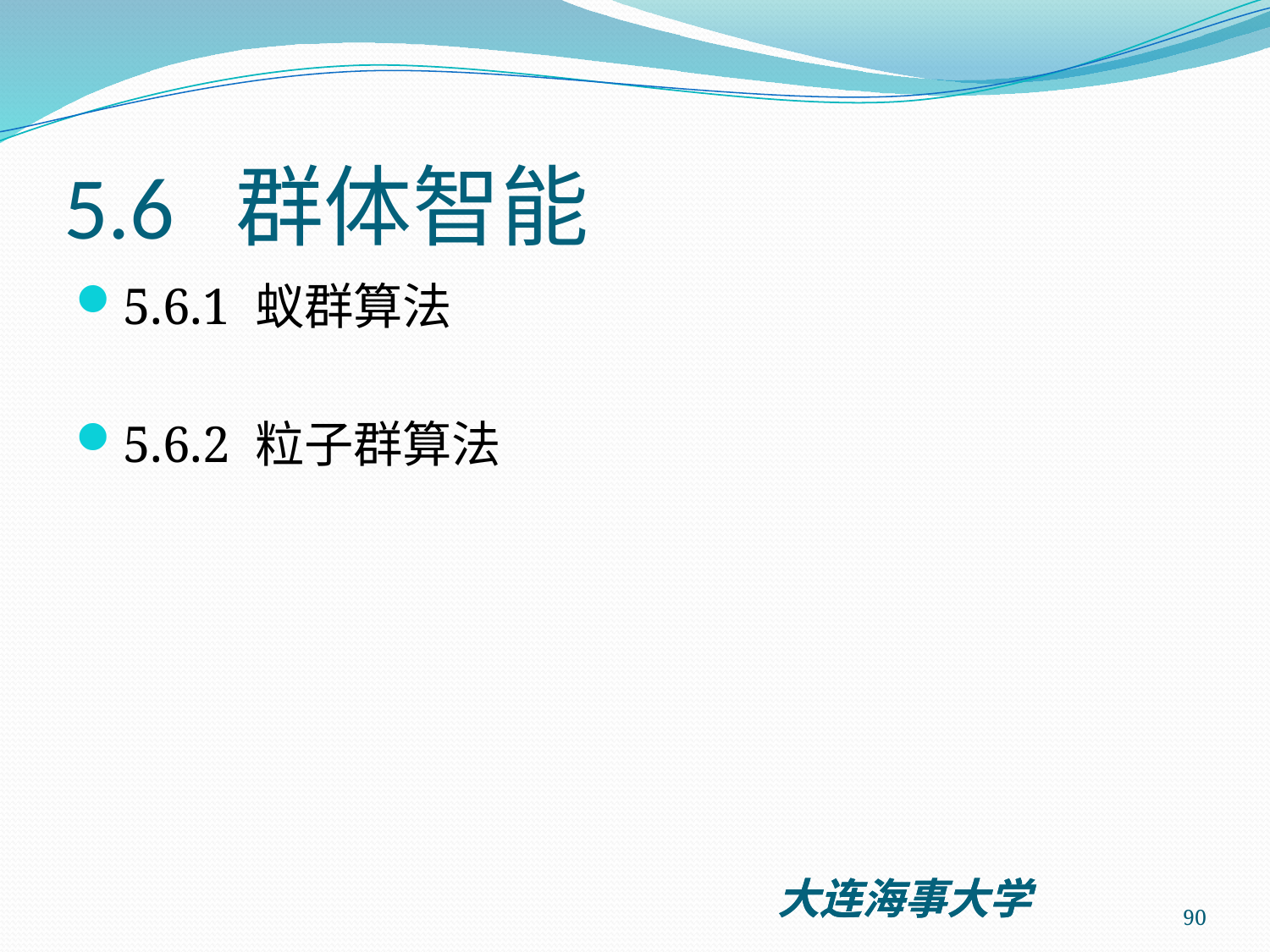

# 5.6  群体智能
5.6.1 蚁群算法

5.6.2 粒子群算法
90